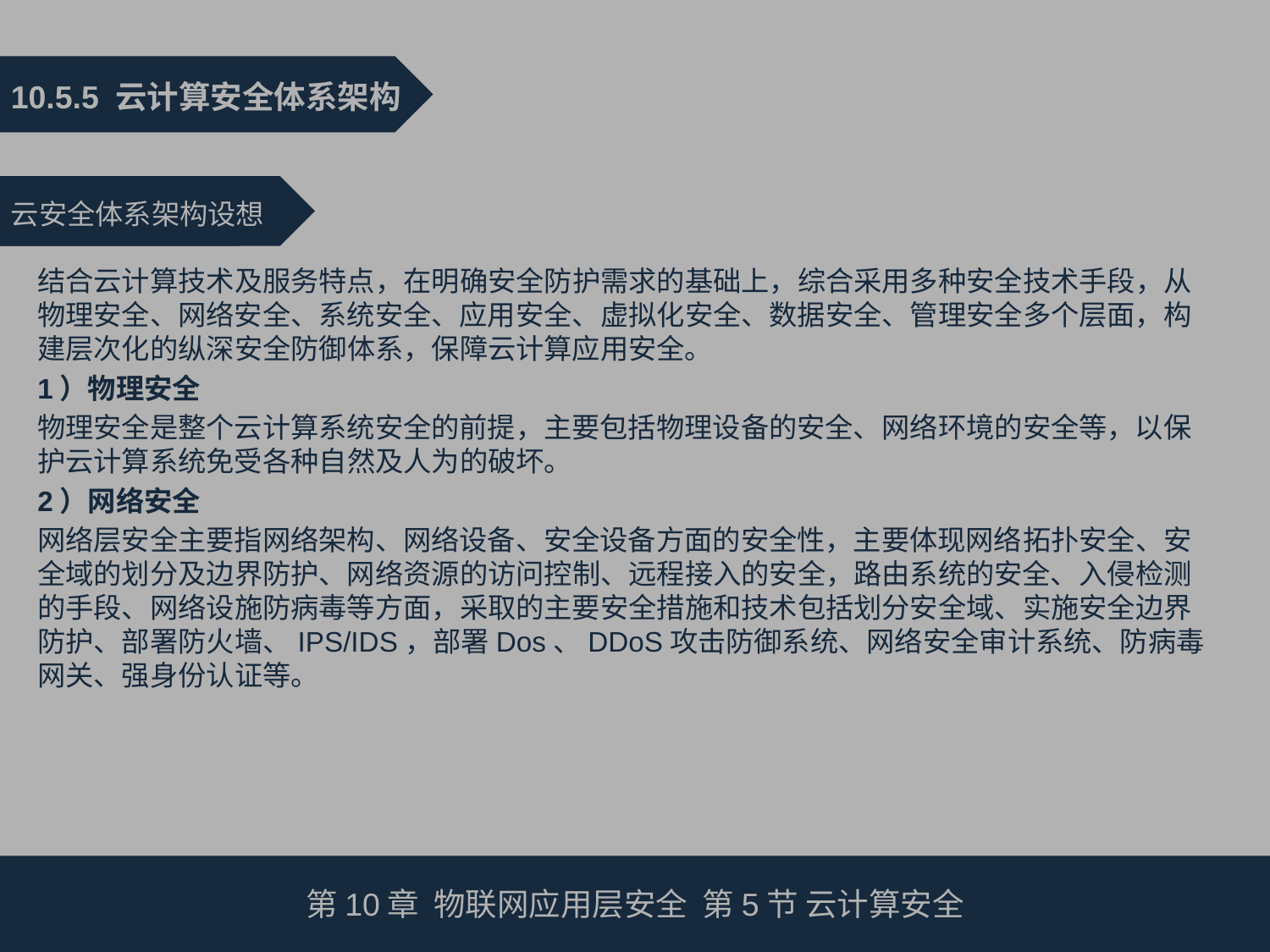

10.5.5 云计算安全体系架构

云安全体系架构设想
结合云计算技术及服务特点，在明确安全防护需求的基础上，综合采用多种安全技术手段，从物理安全、网络安全、系统安全、应用安全、虚拟化安全、数据安全、管理安全多个层面，构建层次化的纵深安全防御体系，保障云计算应用安全。
1）物理安全
物理安全是整个云计算系统安全的前提，主要包括物理设备的安全、网络环境的安全等，以保护云计算系统免受各种自然及人为的破坏。
2）网络安全
网络层安全主要指网络架构、网络设备、安全设备方面的安全性，主要体现网络拓扑安全、安全域的划分及边界防护、网络资源的访问控制、远程接入的安全，路由系统的安全、入侵检测的手段、网络设施防病毒等方面，采取的主要安全措施和技术包括划分安全域、实施安全边界防护、部署防火墙、IPS/IDS，部署Dos、DDoS攻击防御系统、网络安全审计系统、防病毒网关、强身份认证等。